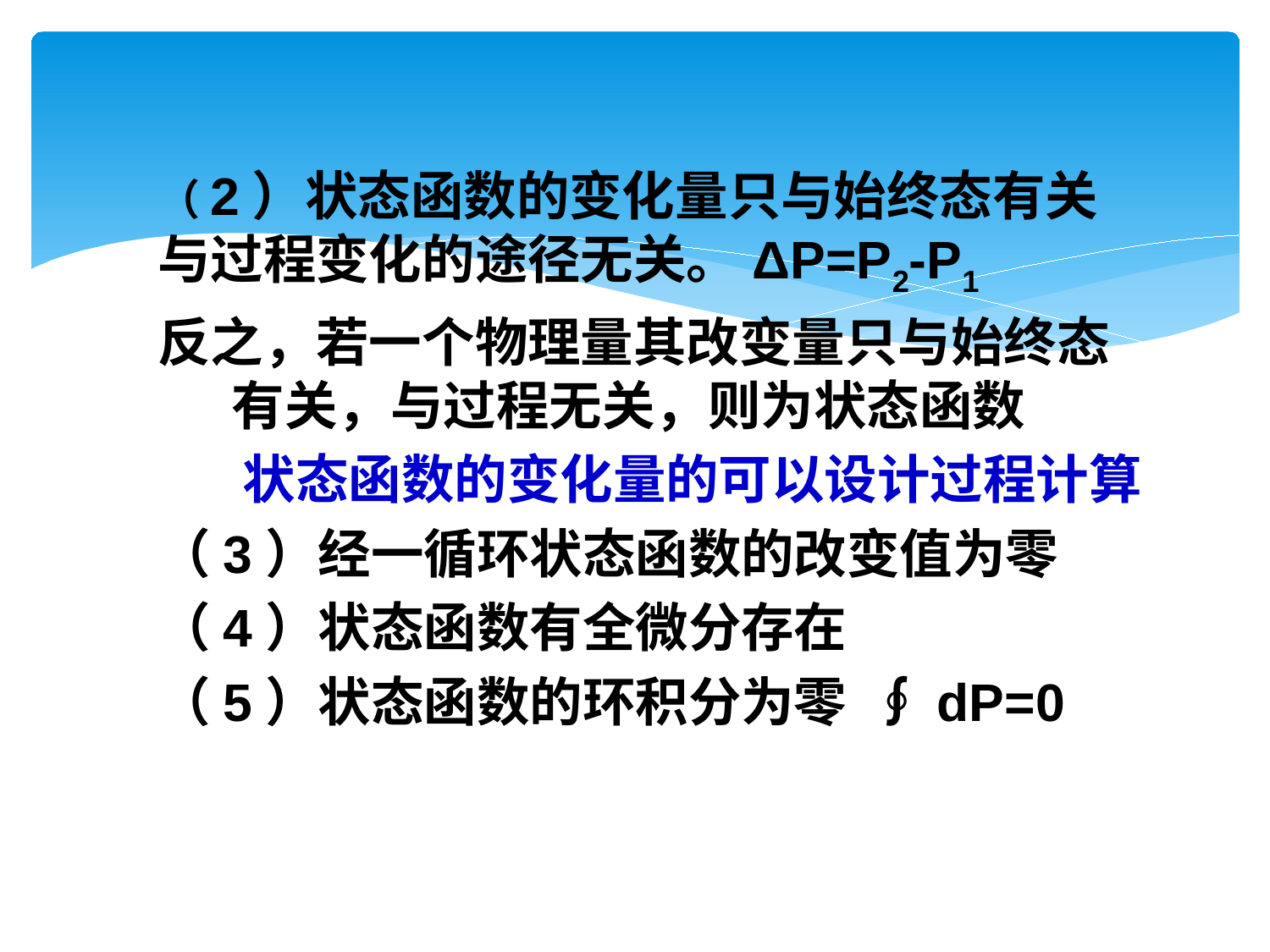

#
（2）状态函数的变化量只与始终态有关与过程变化的途径无关。ΔP=P2-P1
反之，若一个物理量其改变量只与始终态有关，与过程无关，则为状态函数
      状态函数的变化量的可以设计过程计算
（3）经一循环状态函数的改变值为零
（4）状态函数有全微分存在
（5）状态函数的环积分为零  ∮dP=0